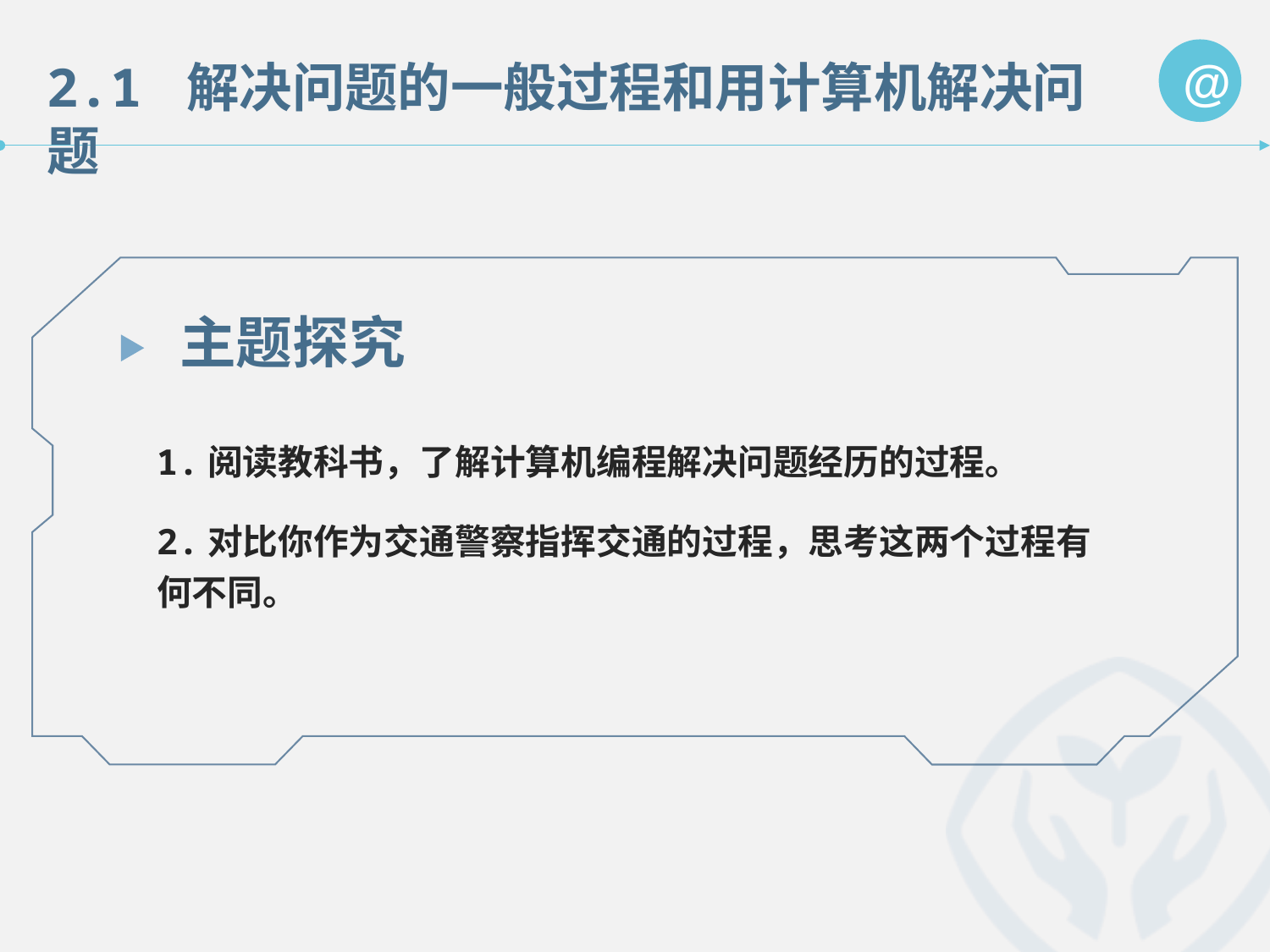

主题探究

1.阅读教科书，了解计算机编程解决问题经历的过程。
2.对比你作为交通警察指挥交通的过程，思考这两个过程有何不同。